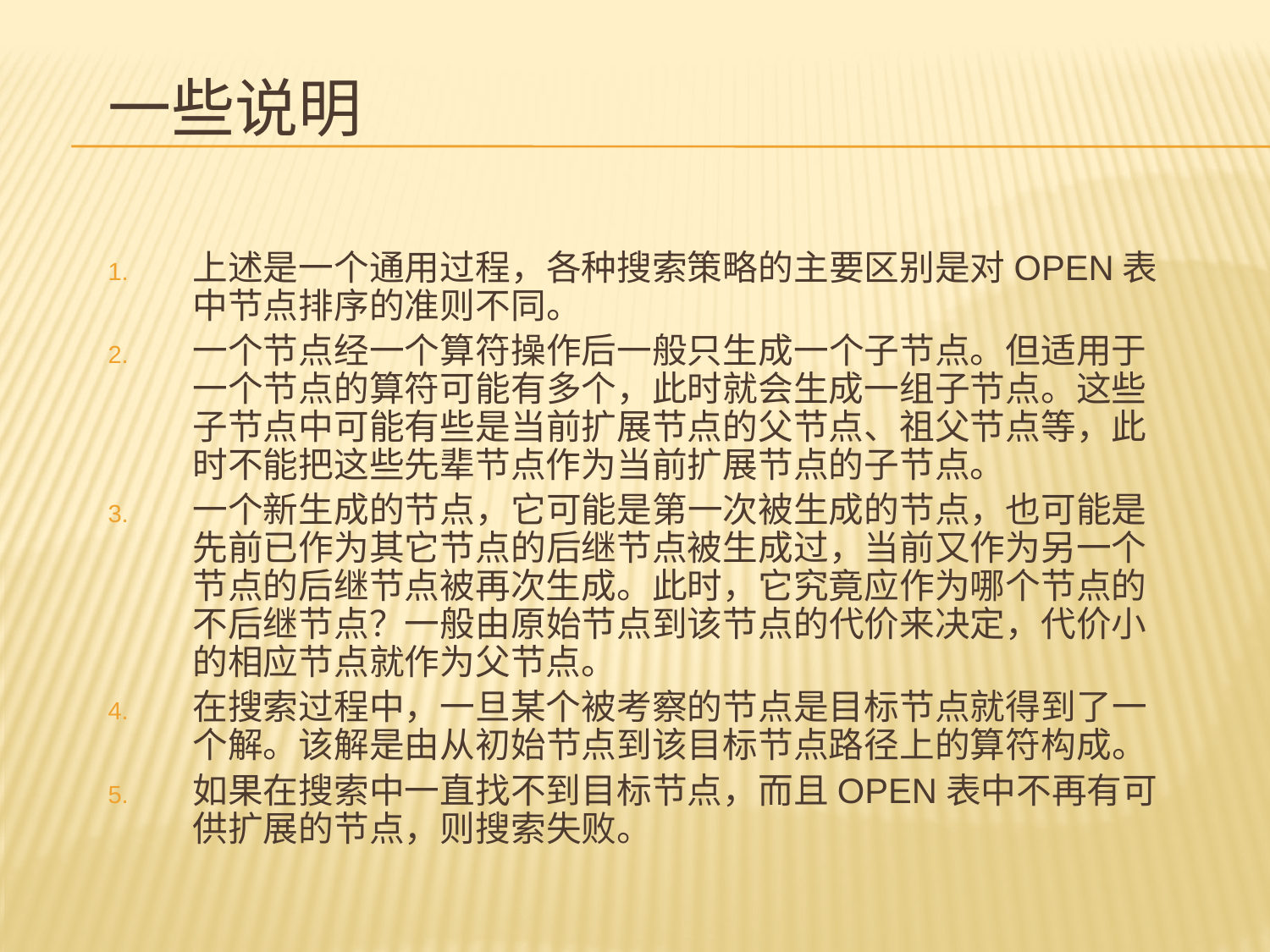

# 一些说明
上述是一个通用过程，各种搜索策略的主要区别是对OPEN表中节点排序的准则不同。
一个节点经一个算符操作后一般只生成一个子节点。但适用于一个节点的算符可能有多个，此时就会生成一组子节点。这些子节点中可能有些是当前扩展节点的父节点、祖父节点等，此时不能把这些先辈节点作为当前扩展节点的子节点。
一个新生成的节点，它可能是第一次被生成的节点，也可能是先前已作为其它节点的后继节点被生成过，当前又作为另一个节点的后继节点被再次生成。此时，它究竟应作为哪个节点的不后继节点？一般由原始节点到该节点的代价来决定，代价小的相应节点就作为父节点。
在搜索过程中，一旦某个被考察的节点是目标节点就得到了一个解。该解是由从初始节点到该目标节点路径上的算符构成。
如果在搜索中一直找不到目标节点，而且OPEN表中不再有可供扩展的节点，则搜索失败。
17